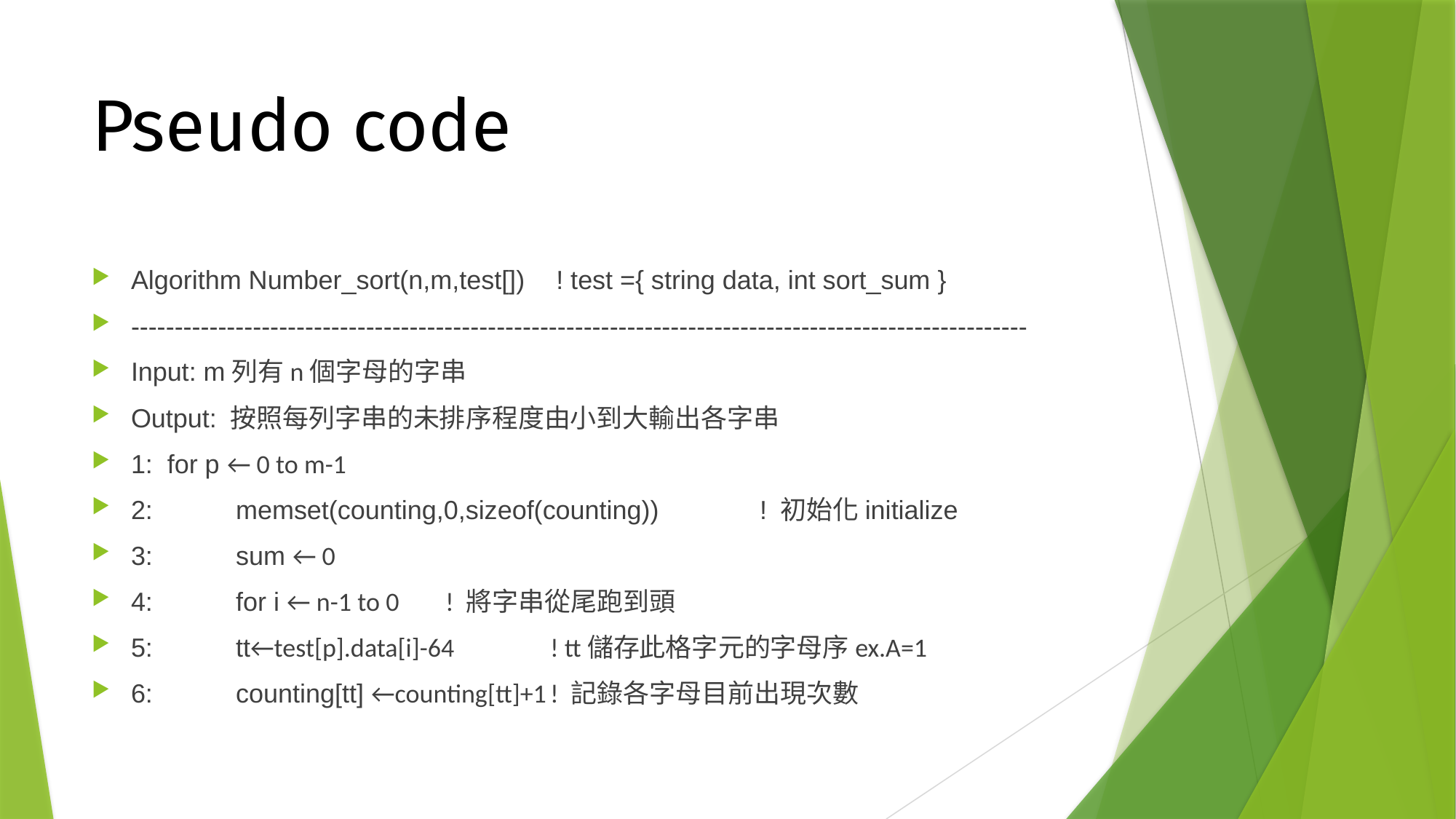

# Pseudo code
Algorithm Number_sort(n,m,test[])					 ! test ={ string data, int sort_sum }
-------------------------------------------------------------------------------------------------------
Input: m列有n個字母的字串
Output: 按照每列字串的未排序程度由小到大輸出各字串
1:  for p ← 0 to m-1
2:		memset(counting,0,sizeof(counting))		! 初始化initialize
3:		sum ← 0
4:		for i ← n-1 to 0							! 將字串從尾跑到頭
5:  			tt←test[p].data[i]-64					! tt儲存此格字元的字母序ex.A=1
6:			counting[tt] ←counting[tt]+1				! 記錄各字母目前出現次數